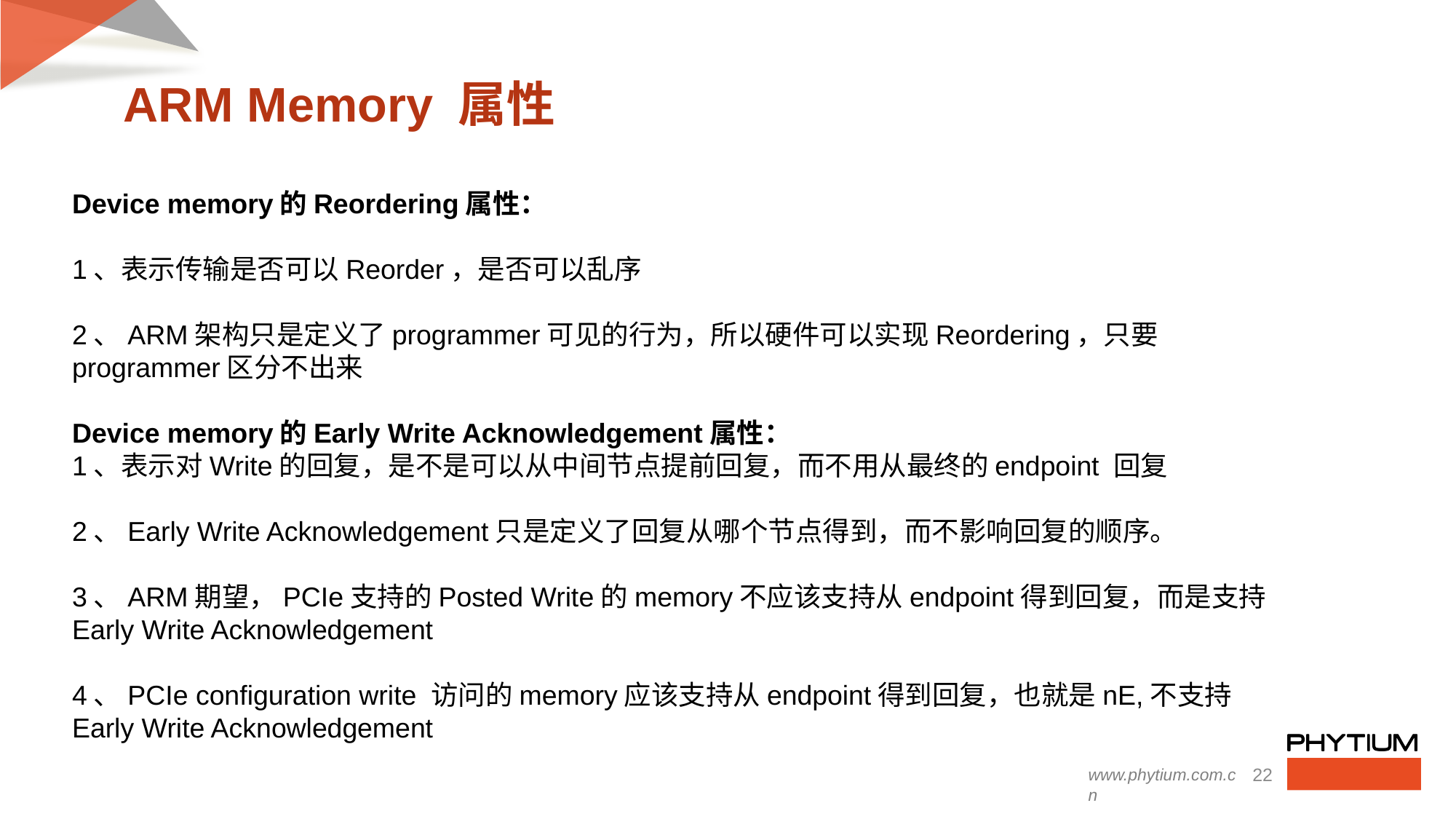

ARM Memory 属性
Device memory的Reordering属性：

1、表示传输是否可以Reorder，是否可以乱序

2、ARM架构只是定义了programmer可见的行为，所以硬件可以实现Reordering，只要programmer区分不出来

Device memory的Early Write Acknowledgement属性：
1、表示对Write的回复，是不是可以从中间节点提前回复，而不用从最终的endpoint 回复

2、Early Write Acknowledgement只是定义了回复从哪个节点得到，而不影响回复的顺序。

3、ARM期望，PCIe支持的Posted Write的memory不应该支持从endpoint得到回复，而是支持Early Write Acknowledgement

4、PCIe configuration write 访问的memory应该支持从endpoint得到回复，也就是nE,不支持Early Write Acknowledgement
22